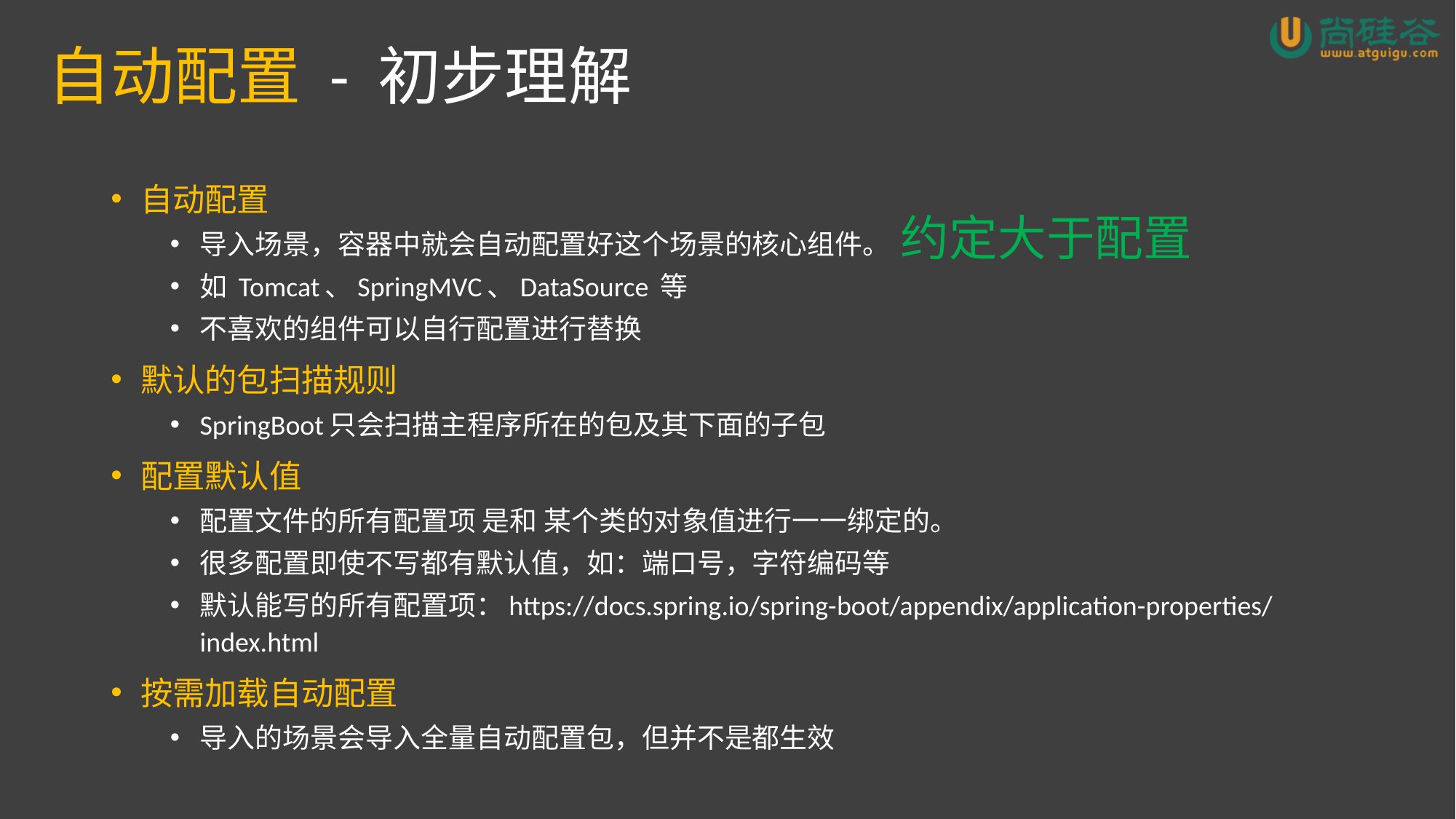

# 自动配置 - 初步理解
自动配置
导入场景，容器中就会自动配置好这个场景的核心组件。
如 Tomcat、SpringMVC、DataSource 等
不喜欢的组件可以自行配置进行替换
默认的包扫描规则
SpringBoot只会扫描主程序所在的包及其下面的子包
配置默认值
配置文件的所有配置项 是和 某个类的对象值进行一一绑定的。
很多配置即使不写都有默认值，如：端口号，字符编码等
默认能写的所有配置项：https://docs.spring.io/spring-boot/appendix/application-properties/index.html
按需加载自动配置
导入的场景会导入全量自动配置包，但并不是都生效
约定大于配置